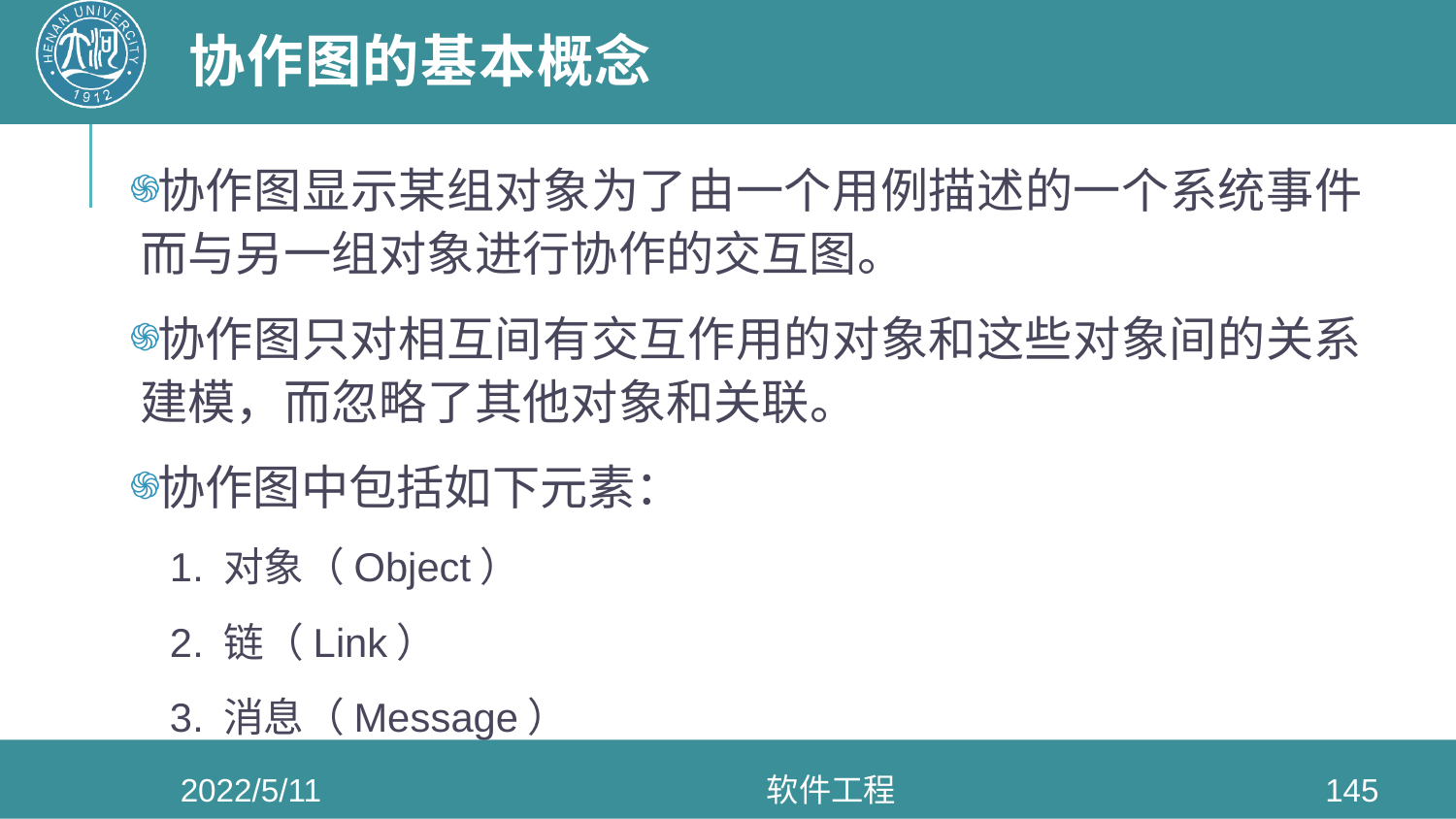

# 协作图的基本概念
协作图显示某组对象为了由一个用例描述的一个系统事件而与另一组对象进行协作的交互图。
协作图只对相互间有交互作用的对象和这些对象间的关系建模，而忽略了其他对象和关联。
协作图中包括如下元素：
1. 对象（Object）
2. 链（Link）
3. 消息（Message）
2022/5/11
软件工程
145